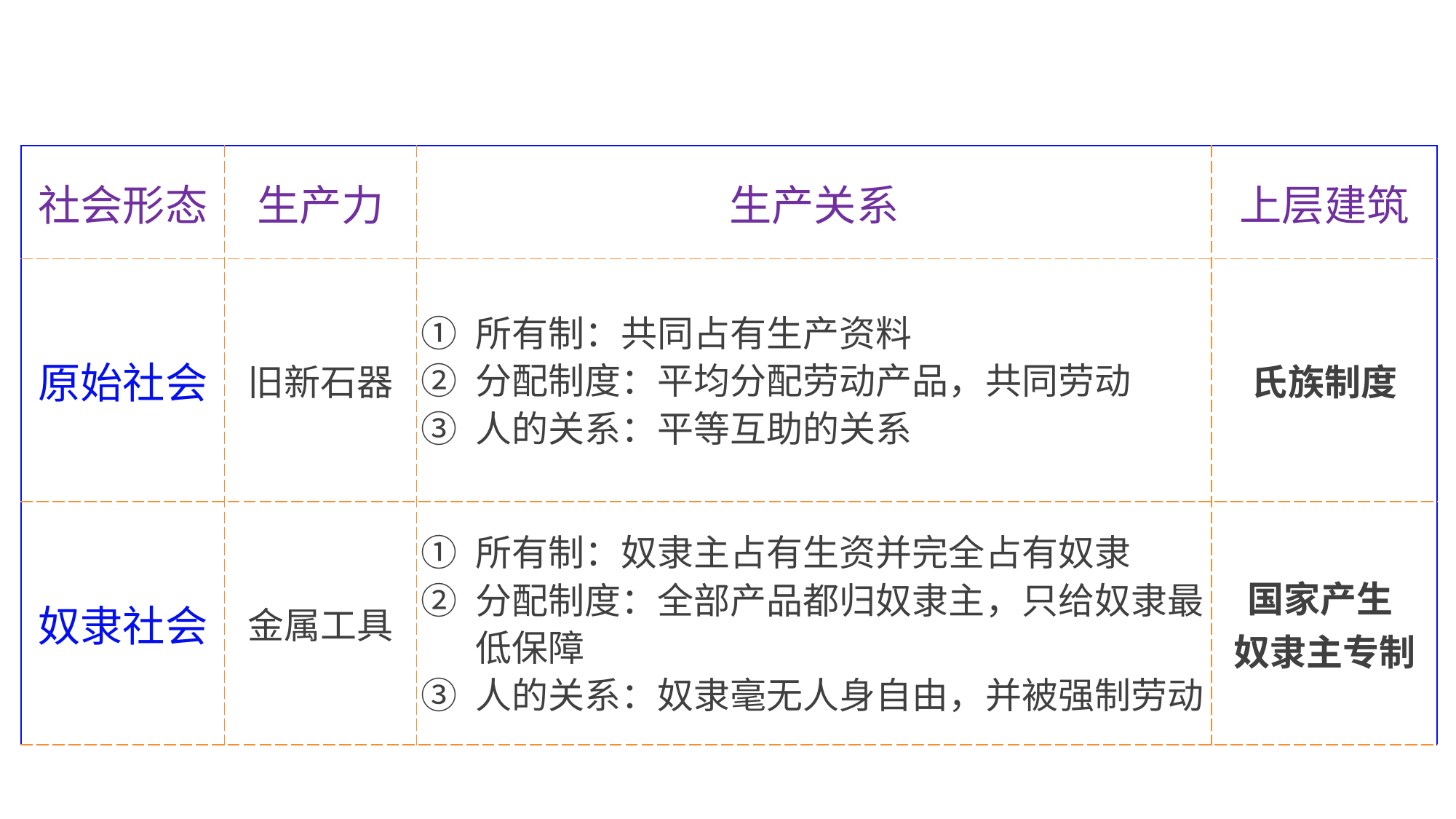

| 社会形态 | 生产力 | 生产关系 | 上层建筑 |
| --- | --- | --- | --- |
| 原始社会 | 旧新石器 | 所有制：共同占有生产资料 分配制度：平均分配劳动产品，共同劳动 人的关系：平等互助的关系 | 氏族制度 |
| 奴隶社会 | 金属工具 | 所有制：奴隶主占有生资并完全占有奴隶 分配制度：全部产品都归奴隶主，只给奴隶最低保障 人的关系：奴隶毫无人身自由，并被强制劳动 | 国家产生 奴隶主专制 |